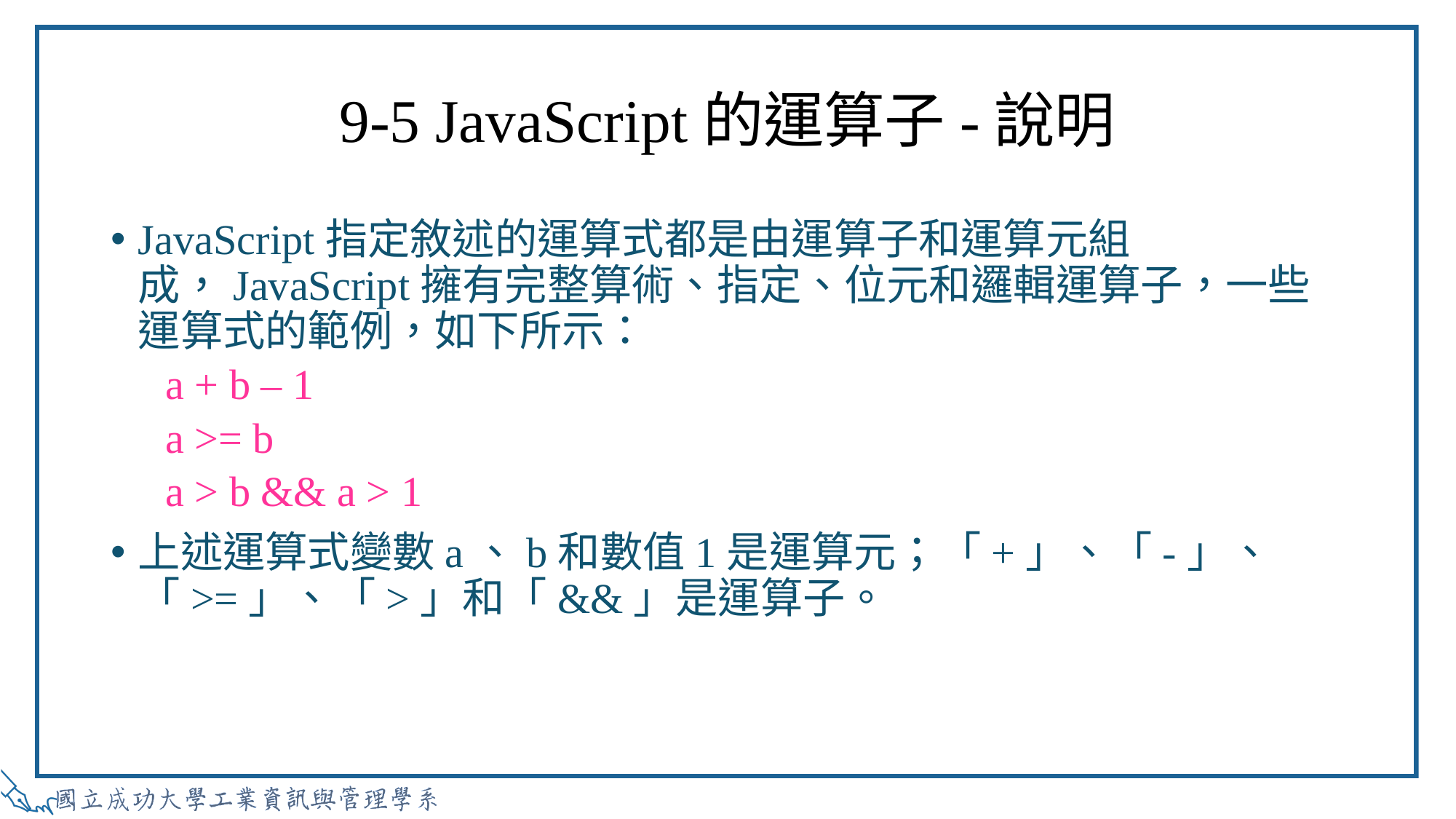

# 9-5 JavaScript的運算子-說明
JavaScript指定敘述的運算式都是由運算子和運算元組成，JavaScript擁有完整算術、指定、位元和邏輯運算子，一些運算式的範例，如下所示：
a + b – 1
a >= b
a > b && a > 1
上述運算式變數a、b和數值1是運算元；「+」、「-」、「>=」、「>」和「&&」是運算子。